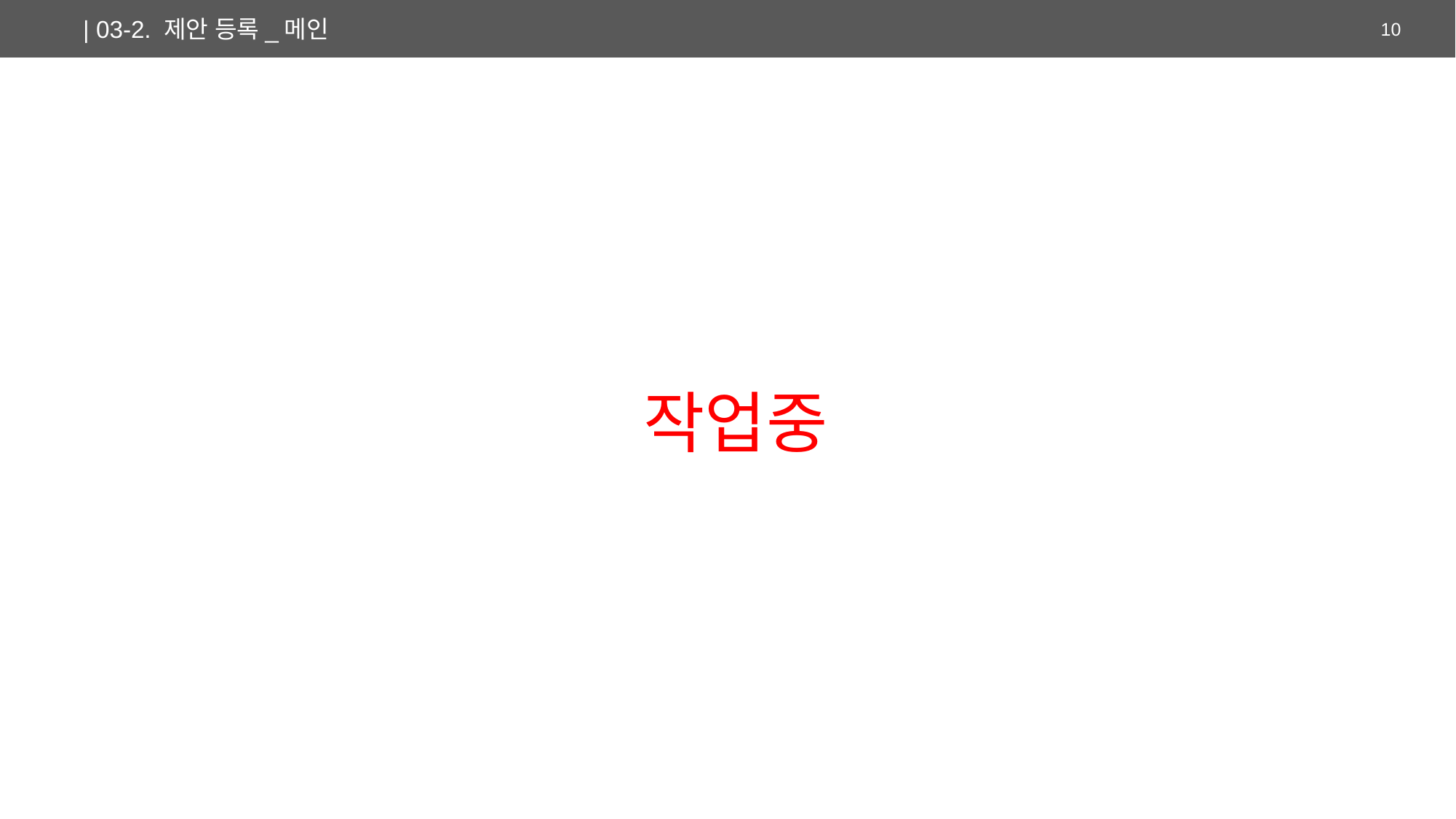

# | 03-2. 제안 등록_메인
10
작업중